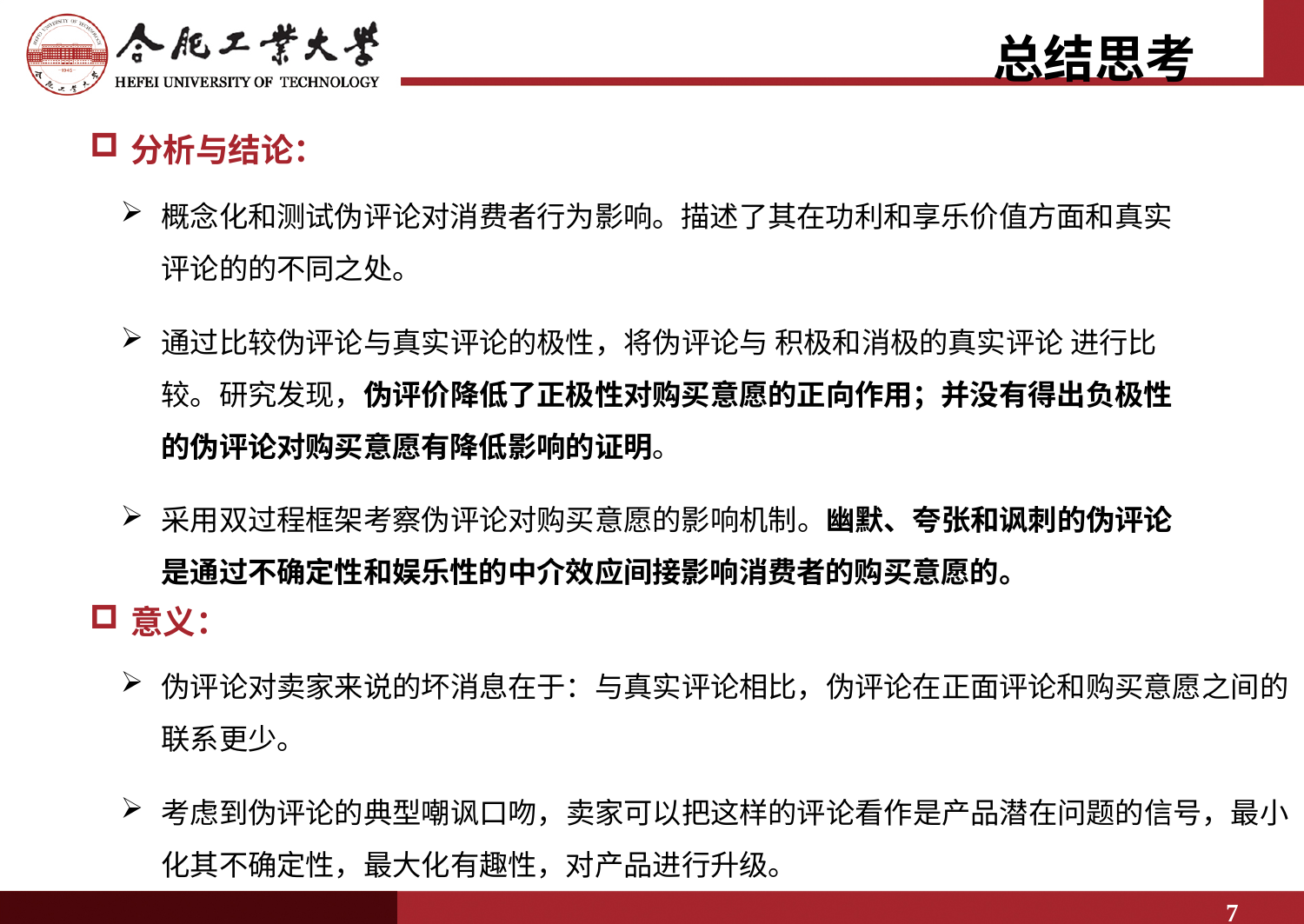

总结思考
分析与结论：
概念化和测试伪评论对消费者行为影响。描述了其在功利和享乐价值方面和真实评论的的不同之处。
通过比较伪评论与真实评论的极性，将伪评论与 积极和消极的真实评论 进行比较。研究发现，伪评价降低了正极性对购买意愿的正向作用；并没有得出负极性的伪评论对购买意愿有降低影响的证明。
采用双过程框架考察伪评论对购买意愿的影响机制。幽默、夸张和讽刺的伪评论是通过不确定性和娱乐性的中介效应间接影响消费者的购买意愿的。

意义：
伪评论对卖家来说的坏消息在于：与真实评论相比，伪评论在正面评论和购买意愿之间的联系更少。
考虑到伪评论的典型嘲讽口吻，卖家可以把这样的评论看作是产品潜在问题的信号，最小化其不确定性，最大化有趣性，对产品进行升级。
7